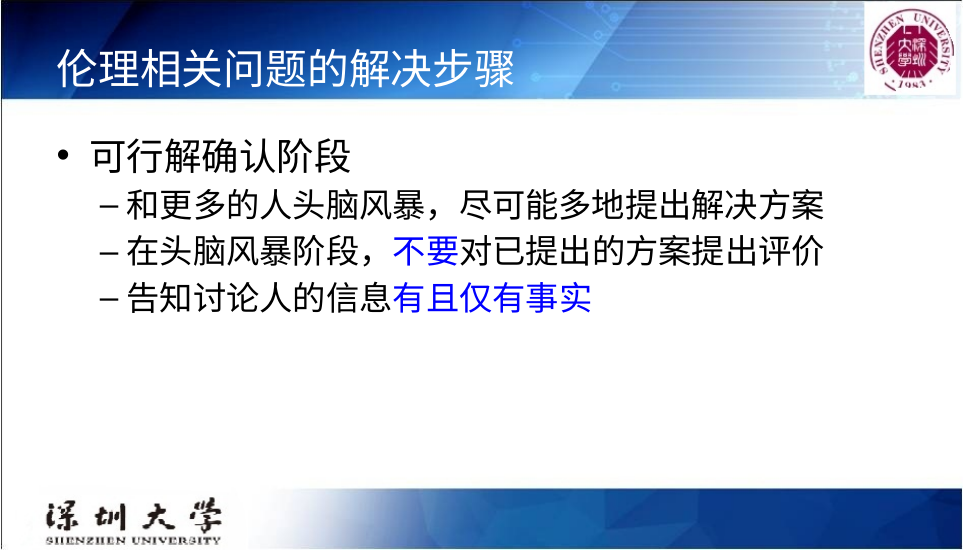

# 伦理相关问题的解决步骤
可行解确认阶段
和更多的人头脑风暴，尽可能多地提出解决方案
在头脑风暴阶段，不要对已提出的方案提出评价
告知讨论人的信息有且仅有事实

3